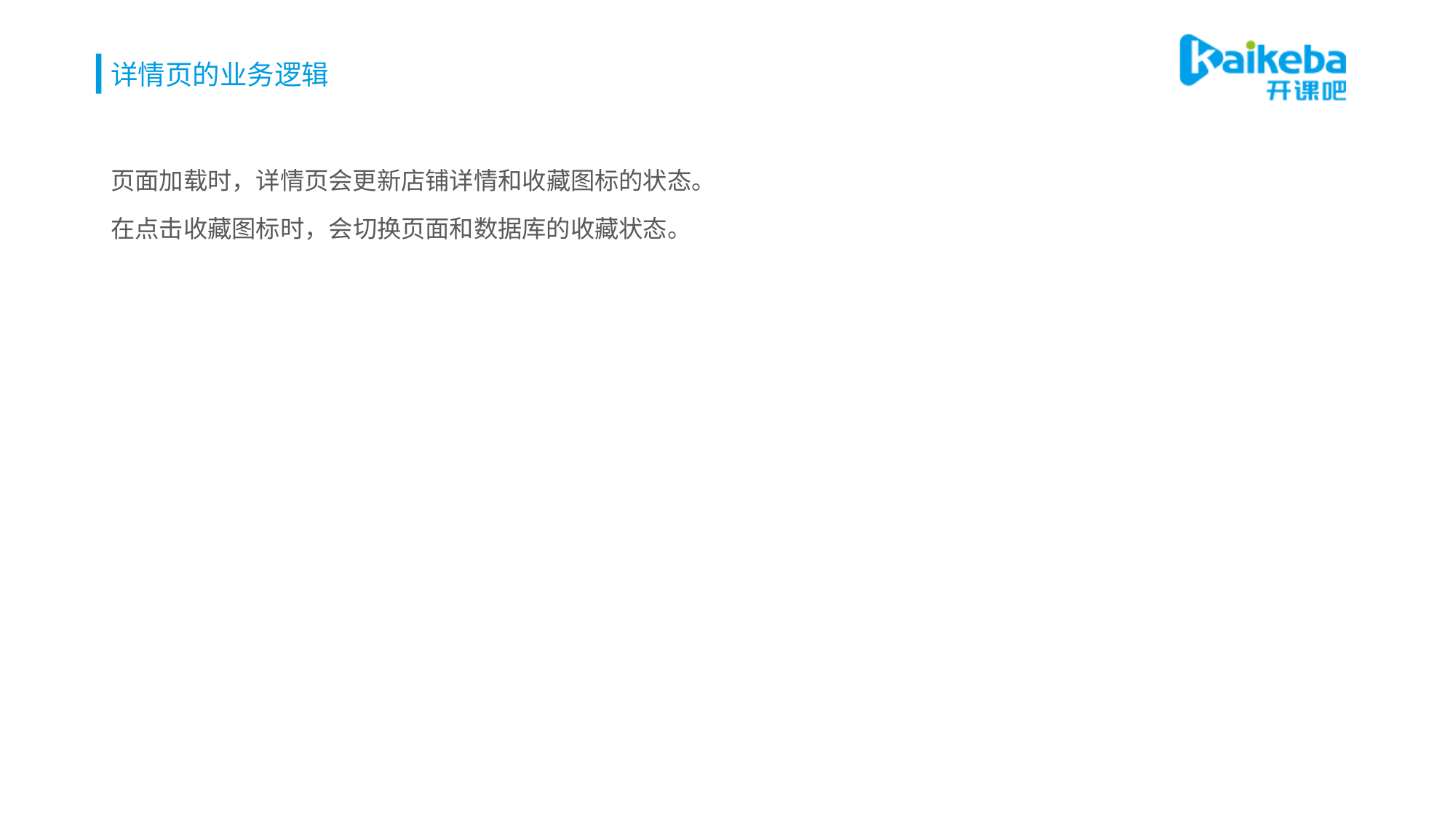

# 详情页的业务逻辑
页面加载时，详情页会更新店铺详情和收藏图标的状态。
在点击收藏图标时，会切换页面和数据库的收藏状态。